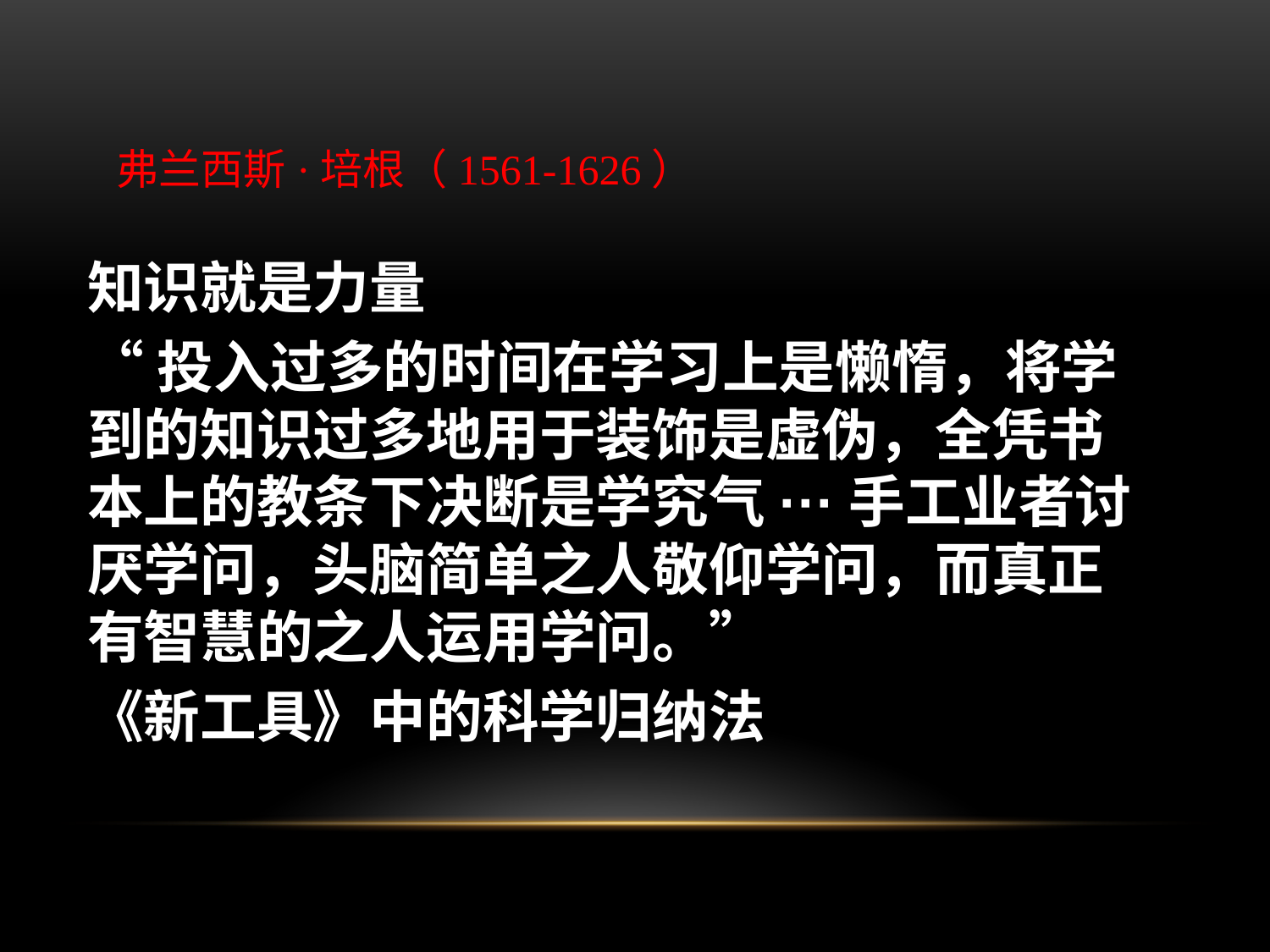

弗兰西斯·培根（1561-1626）
知识就是力量
“投入过多的时间在学习上是懒惰，将学到的知识过多地用于装饰是虚伪，全凭书本上的教条下决断是学究气···手工业者讨厌学问，头脑简单之人敬仰学问，而真正有智慧的之人运用学问。”
《新工具》中的科学归纳法